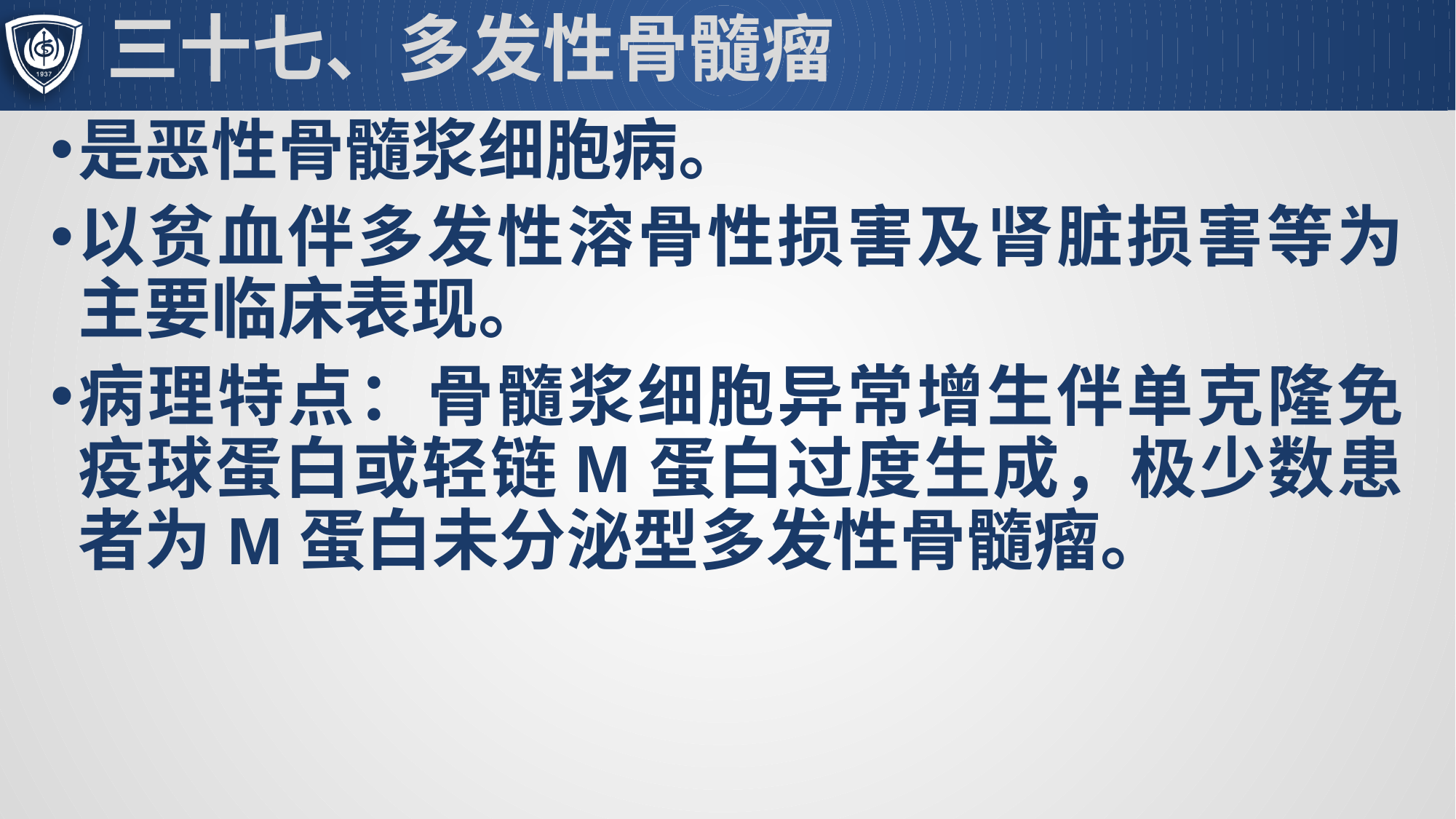

# 三十七、多发性骨髓瘤
是恶性骨髓浆细胞病。
以贫血伴多发性溶骨性损害及肾脏损害等为主要临床表现。
病理特点：骨髓浆细胞异常增生伴单克隆免疫球蛋白或轻链M蛋白过度生成，极少数患者为M蛋白未分泌型多发性骨髓瘤。